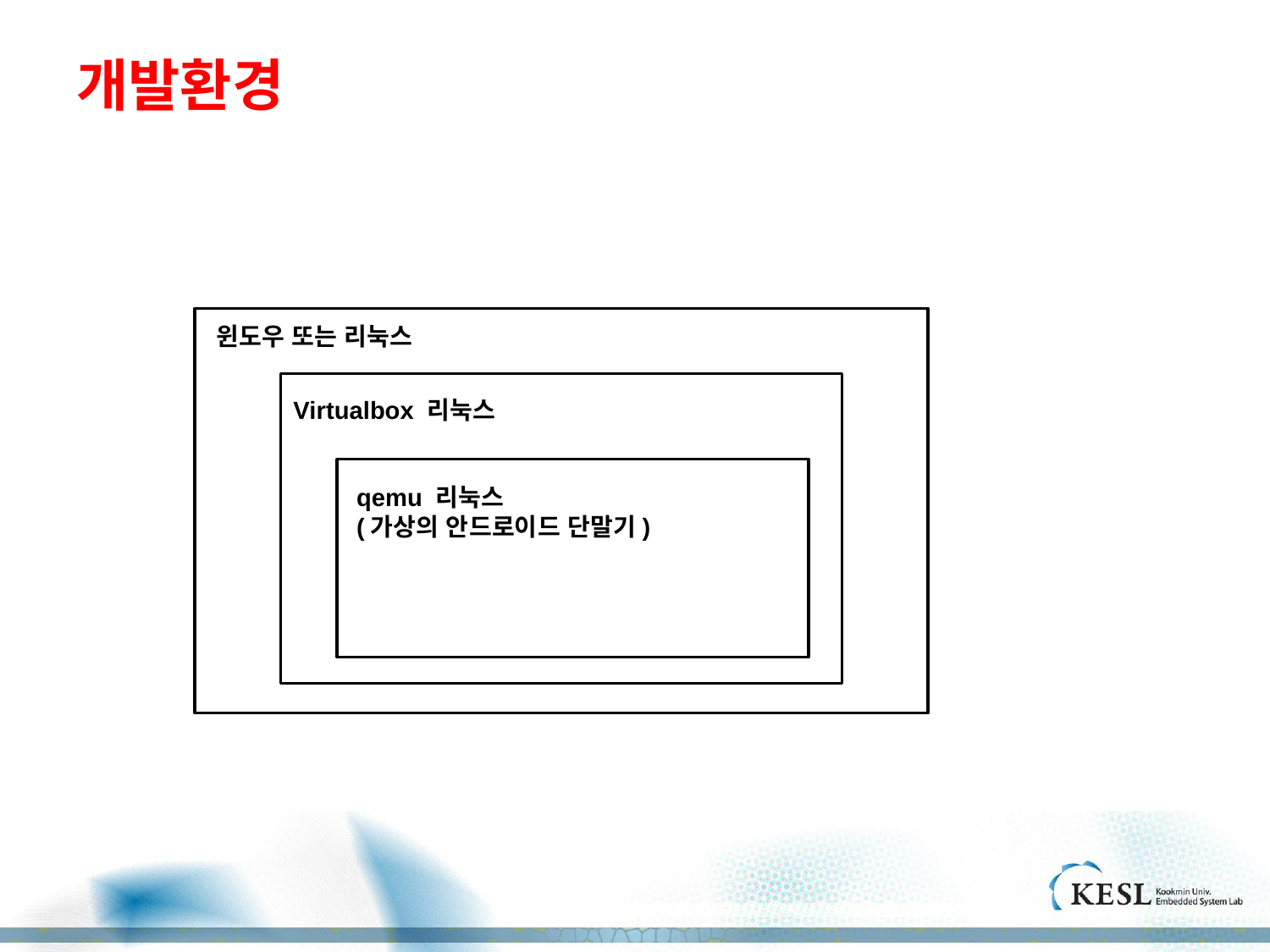

# 개발환경

윈도우 또는 리눅스

Virtualbox 리눅스

qemu 리눅스
(가상의 안드로이드 단말기)